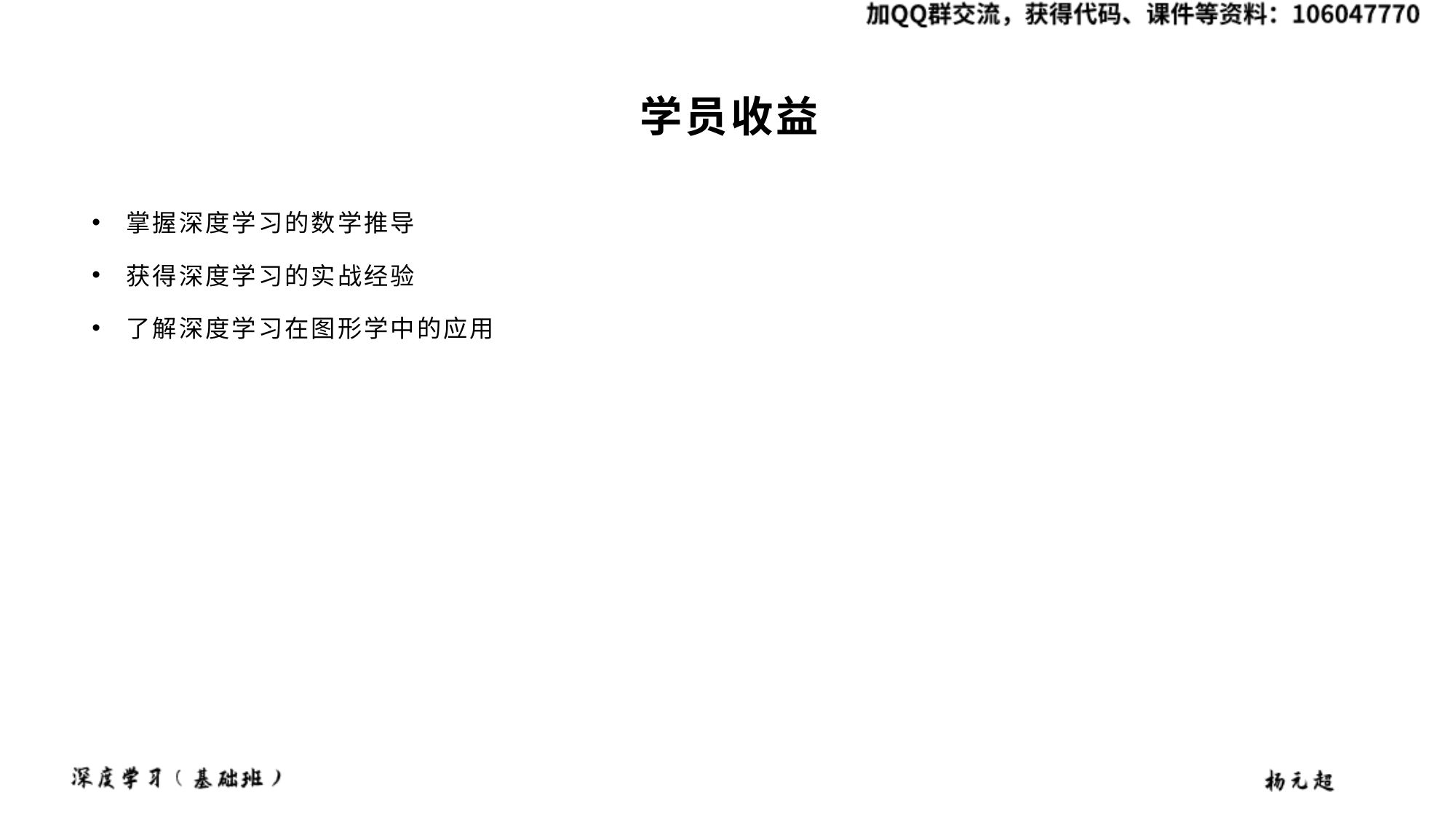

# 学员收益
掌握深度学习的数学推导
获得深度学习的实战经验
了解深度学习在图形学中的应用